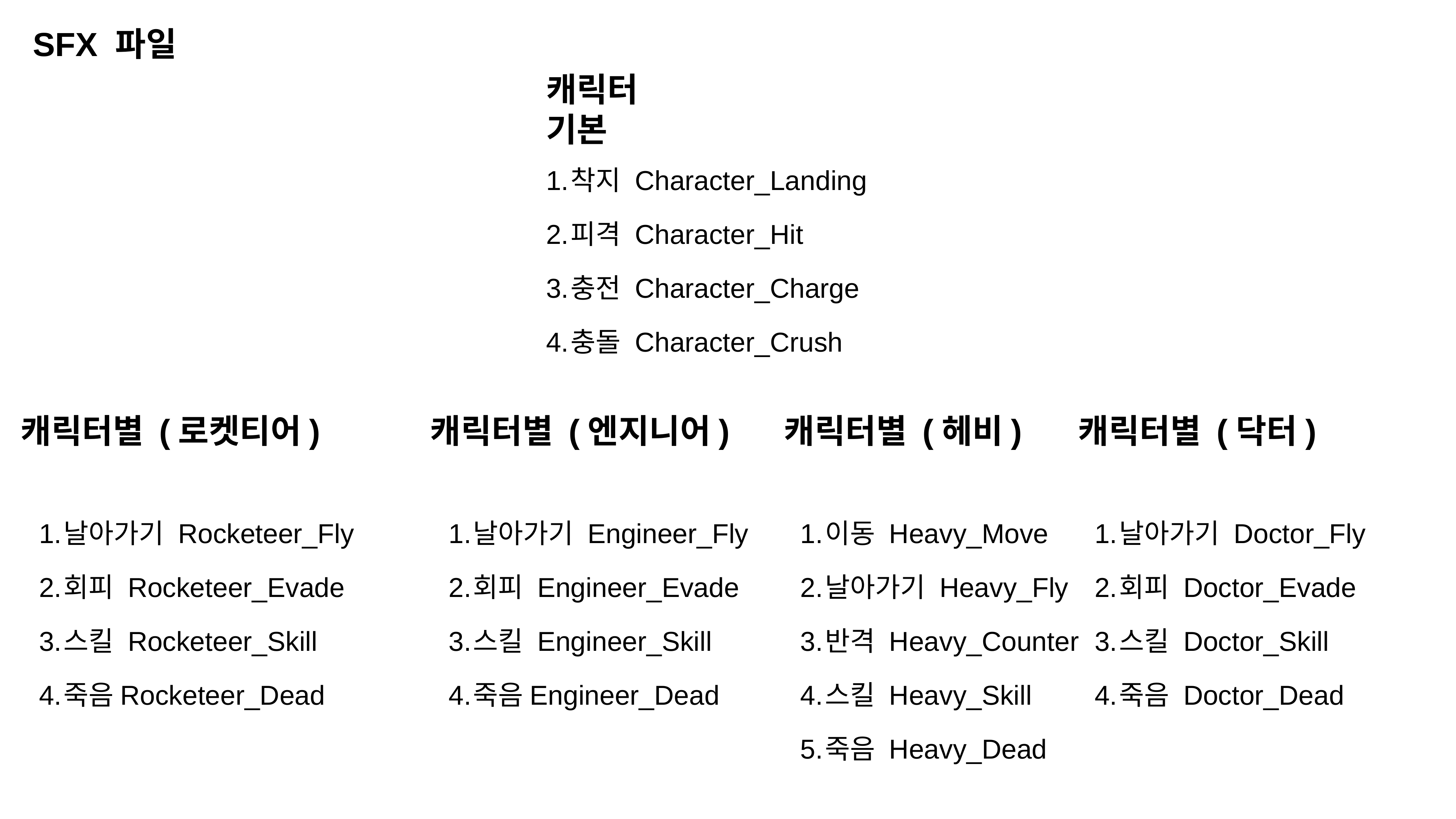

SFX 파일
캐릭터 기본
착지 Character_Landing
피격 Character_Hit
충전 Character_Charge
충돌 Character_Crush
캐릭터별 (로켓티어)
캐릭터별 (엔지니어)
캐릭터별 (헤비)
캐릭터별 (닥터)
날아가기 Rocketeer_Fly
회피 Rocketeer_Evade
스킬 Rocketeer_Skill
죽음Rocketeer_Dead
날아가기 Engineer_Fly
회피 Engineer_Evade
스킬 Engineer_Skill
죽음Engineer_Dead
이동 Heavy_Move
날아가기 Heavy_Fly
반격 Heavy_Counter
스킬 Heavy_Skill
죽음 Heavy_Dead
날아가기 Doctor_Fly
회피 Doctor_Evade
스킬 Doctor_Skill
죽음 Doctor_Dead